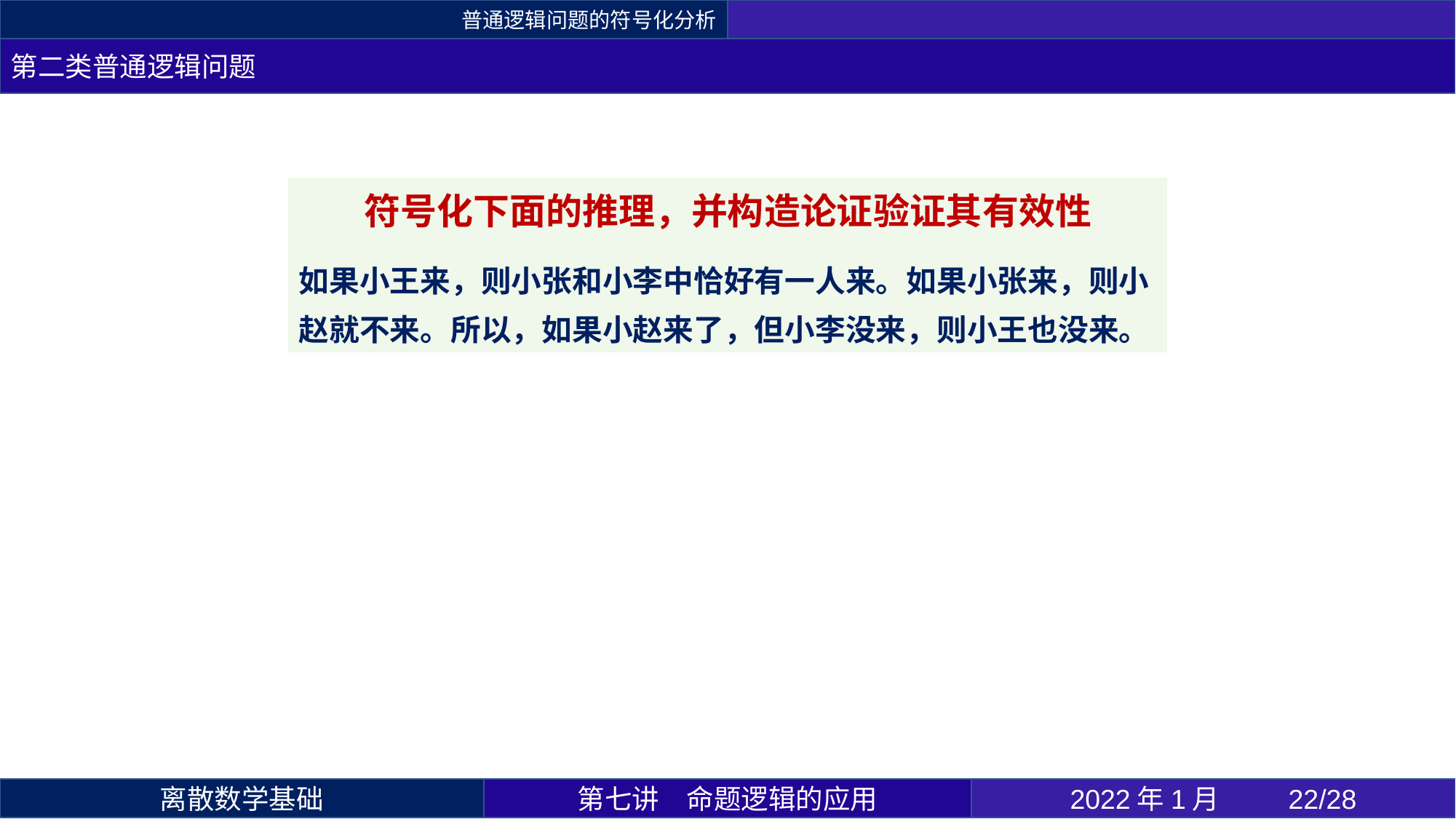

普通逻辑问题的符号化分析
第二类普通逻辑问题
符号化下面的推理，并构造论证验证其有效性
如果小王来，则小张和小李中恰好有一人来。如果小张来，则小赵就不来。所以，如果小赵来了，但小李没来，则小王也没来。
第七讲	命题逻辑的应用
2022年1月 	22/28
离散数学基础